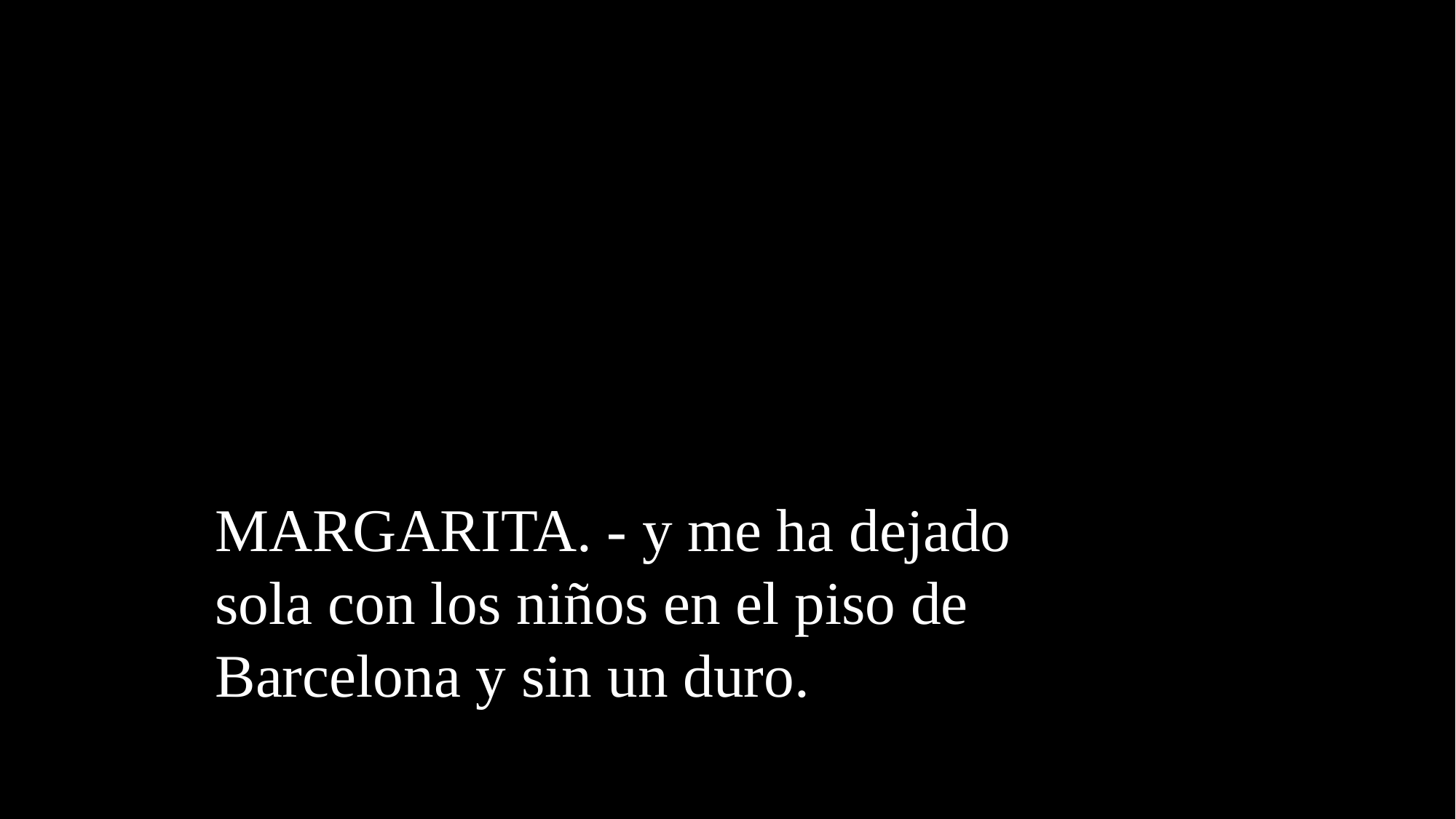

MARGARITA. - y me ha dejado sola con los niños en el piso de Barcelona y sin un duro.

マルガリータ: 私一人をバルセロナのマンションに子供と残して、しかも5ペセタのお金もなしに